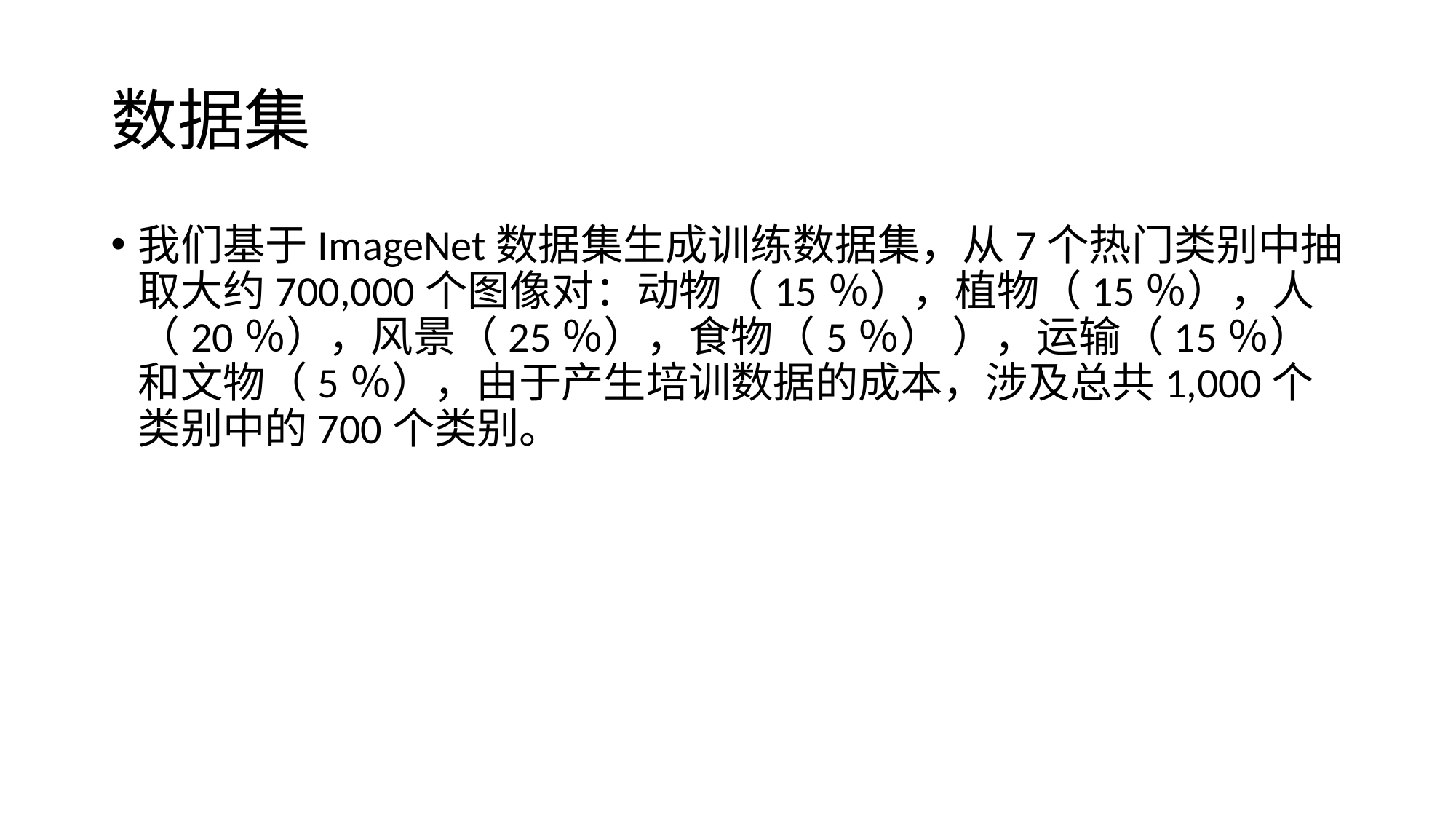

# 数据集
我们基于ImageNet数据集生成训练数据集，从7个热门类别中抽取大约700,000个图像对：动物（15％），植物（15％），人（20％），风景（25％），食物（5％） ），运输（15％）和文物（5％），由于产生培训数据的成本，涉及总共1,000个类别中的700个类别。